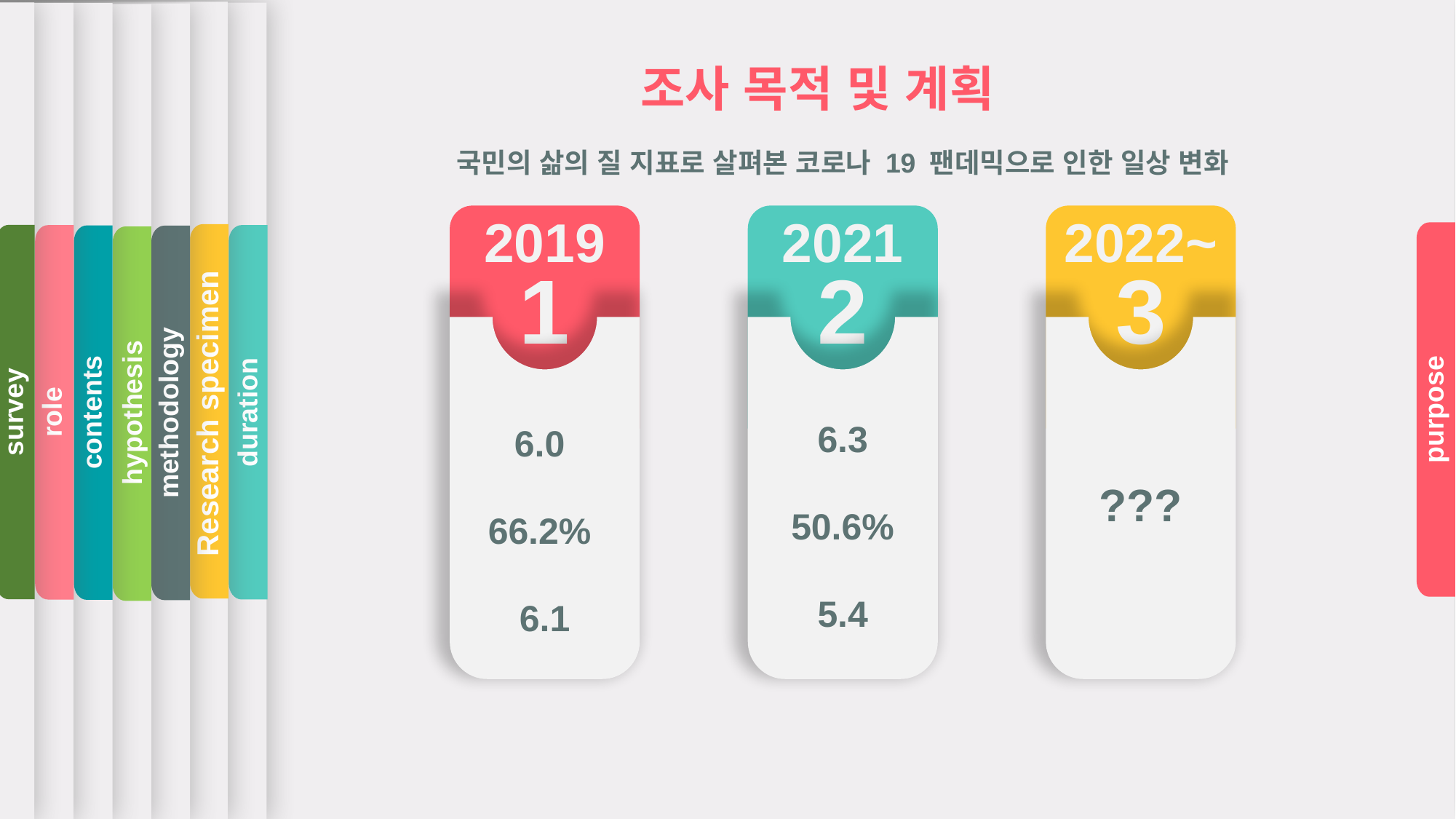

purpose

Research specimen

survey

duration

role

contents

methodology

hypothesis
조사 목적 및 계획
국민의 삶의 질 지표로 살펴본 코로나 19 팬데믹으로 인한 일상 변화
2019

1
2021

2
2022~

3
 0

6.3

50.6%

5.4
6.0

66.2%

6.1
???